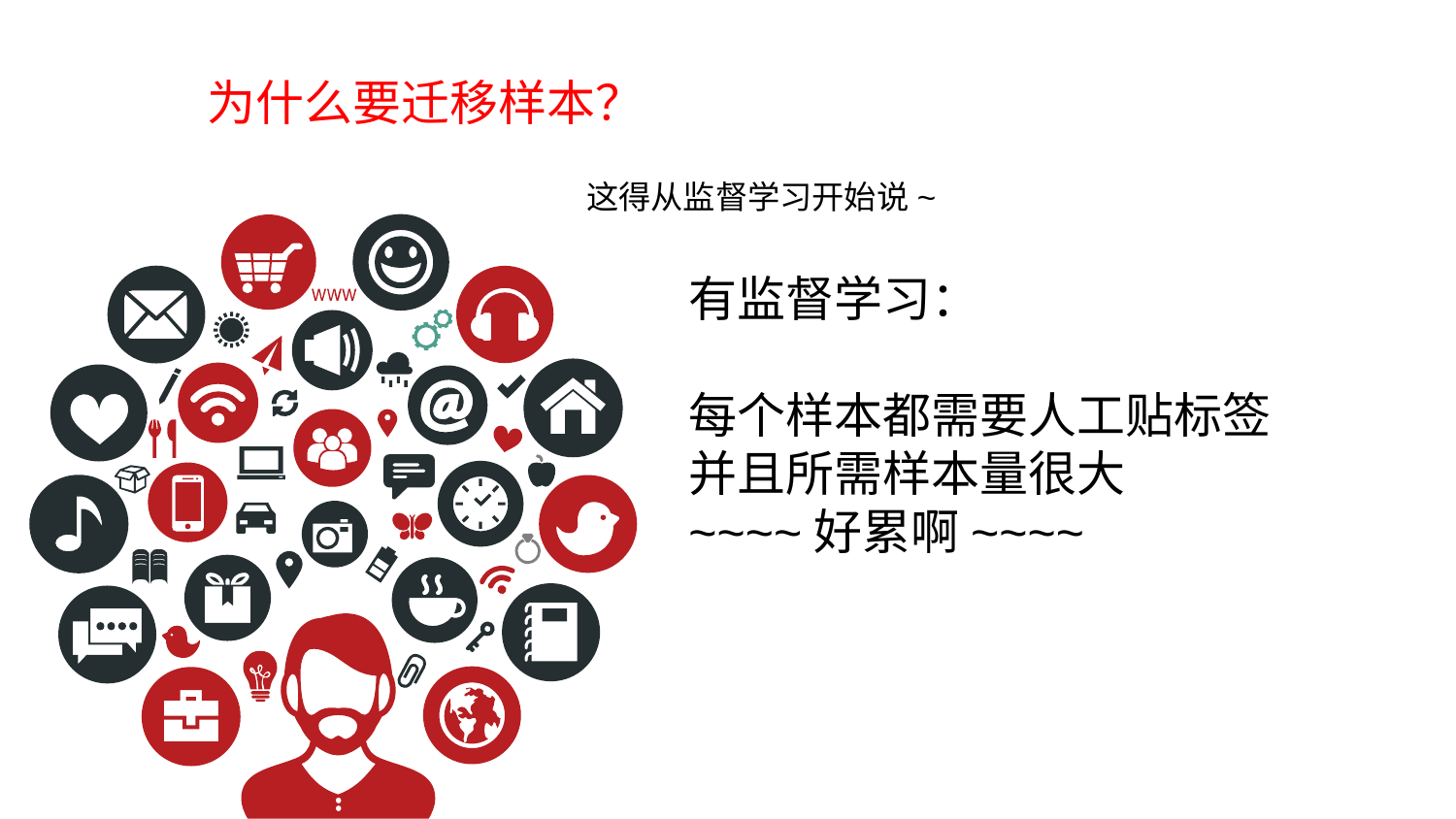

为什么要迁移样本？
这得从监督学习开始说~

有监督学习：

每个样本都需要人工贴标签
并且所需样本量很大
~~~~好累啊~~~~